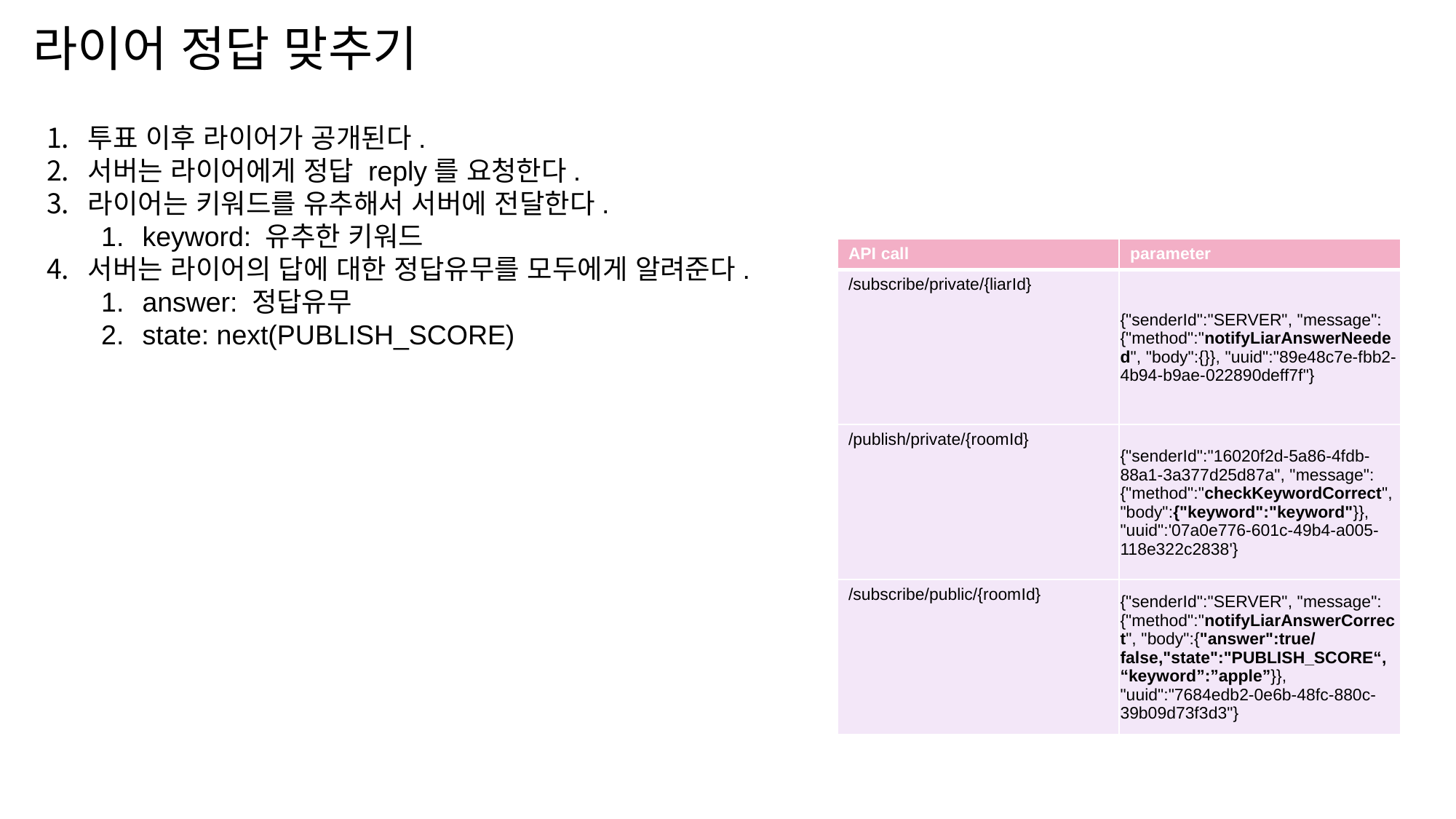

# 라이어 정답 맞추기
투표 이후 라이어가 공개된다.
서버는 라이어에게 정답 reply를 요청한다.
라이어는 키워드를 유추해서 서버에 전달한다.
keyword: 유추한 키워드
서버는 라이어의 답에 대한 정답유무를 모두에게 알려준다.
answer: 정답유무
state: next(PUBLISH_SCORE)

| API call | parameter |
| --- | --- |
| /subscribe/private/{liarId} | {"senderId":"SERVER", "message":{"method":"notifyLiarAnswerNeeded", "body":{}}, "uuid":"89e48c7e-fbb2-4b94-b9ae-022890deff7f"} |
| /publish/private/{roomId} | {"senderId":"16020f2d-5a86-4fdb-88a1-3a377d25d87a", "message":{"method":"checkKeywordCorrect", "body":{"keyword":"keyword"}}, "uuid":'07a0e776-601c-49b4-a005-118e322c2838'} |
| /subscribe/public/{roomId} | {"senderId":"SERVER", "message":{"method":"notifyLiarAnswerCorrect", "body":{"answer":true/false,"state":"PUBLISH\_SCORE“, “keyword”:”apple”}}, "uuid":"7684edb2-0e6b-48fc-880c-39b09d73f3d3"} |